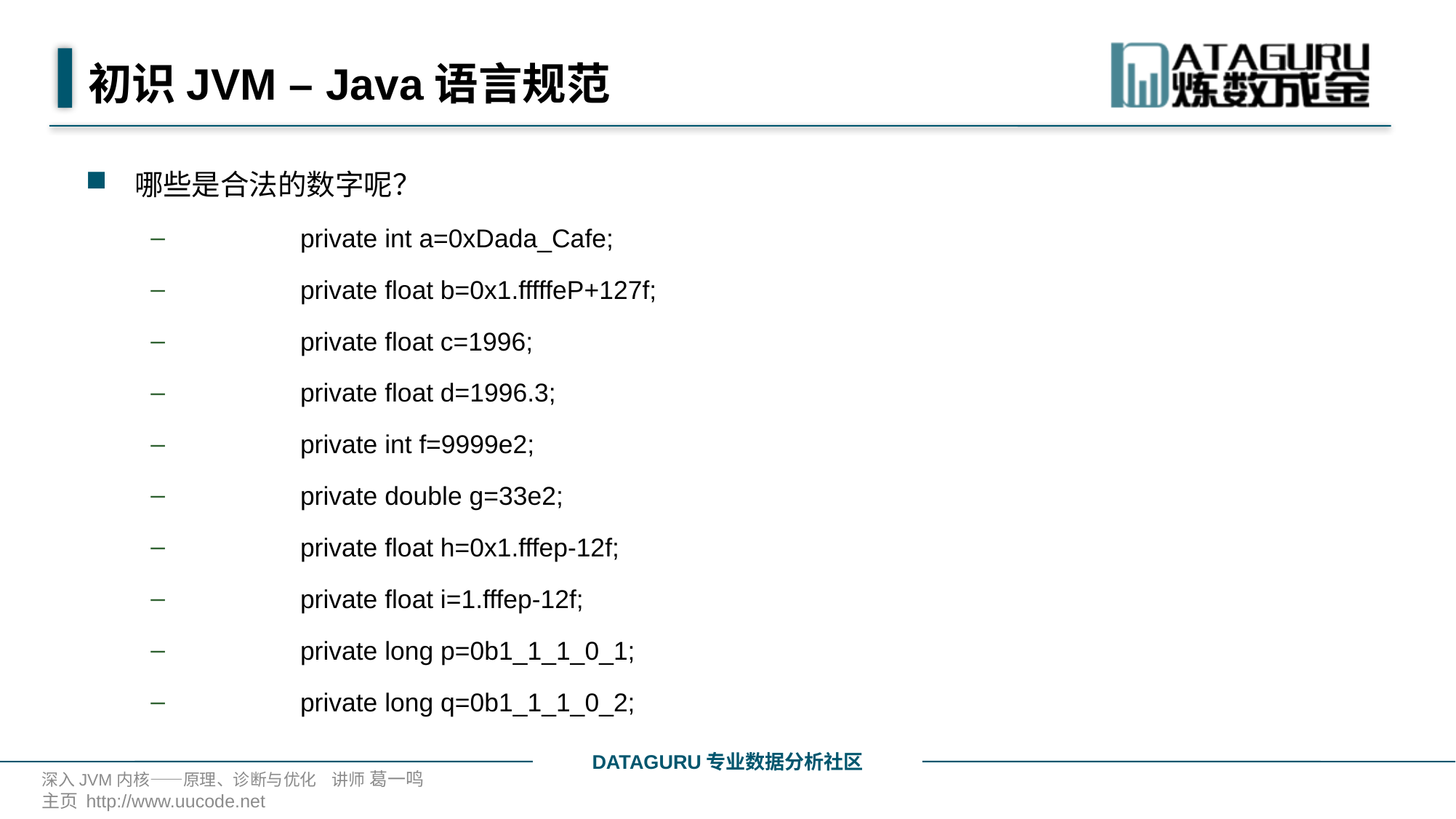

# 初识JVM – Java语言规范
哪些是合法的数字呢？
	private int a=0xDada_Cafe;
	private float b=0x1.fffffeP+127f;
	private float c=1996;
	private float d=1996.3;
	private int f=9999e2;
	private double g=33e2;
	private float h=0x1.fffep-12f;
	private float i=1.fffep-12f;
	private long p=0b1_1_1_0_1;
	private long q=0b1_1_1_0_2;